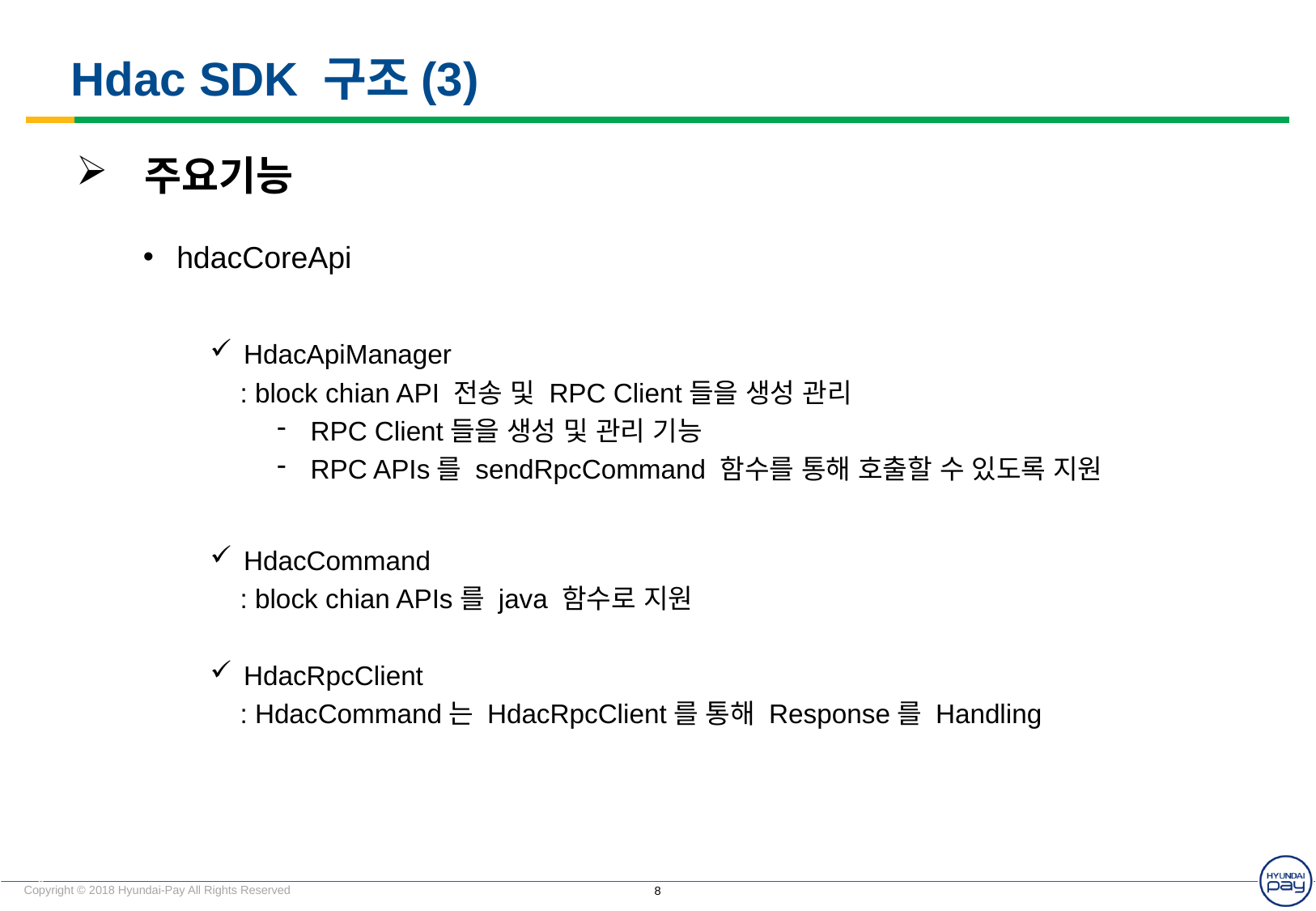

# Hdac SDK 구조(3)
주요기능

hdacCoreApi

HdacApiManager
    : block chian API 전송 및 RPC Client들을 생성 관리
RPC Client들을 생성 및 관리 기능
RPC APIs를 sendRpcCommand 함수를 통해 호출할 수 있도록 지원

HdacCommand
    : block chian APIs를 java 함수로 지원

HdacRpcClient
    : HdacCommand는 HdacRpcClient를 통해 Response를 Handling